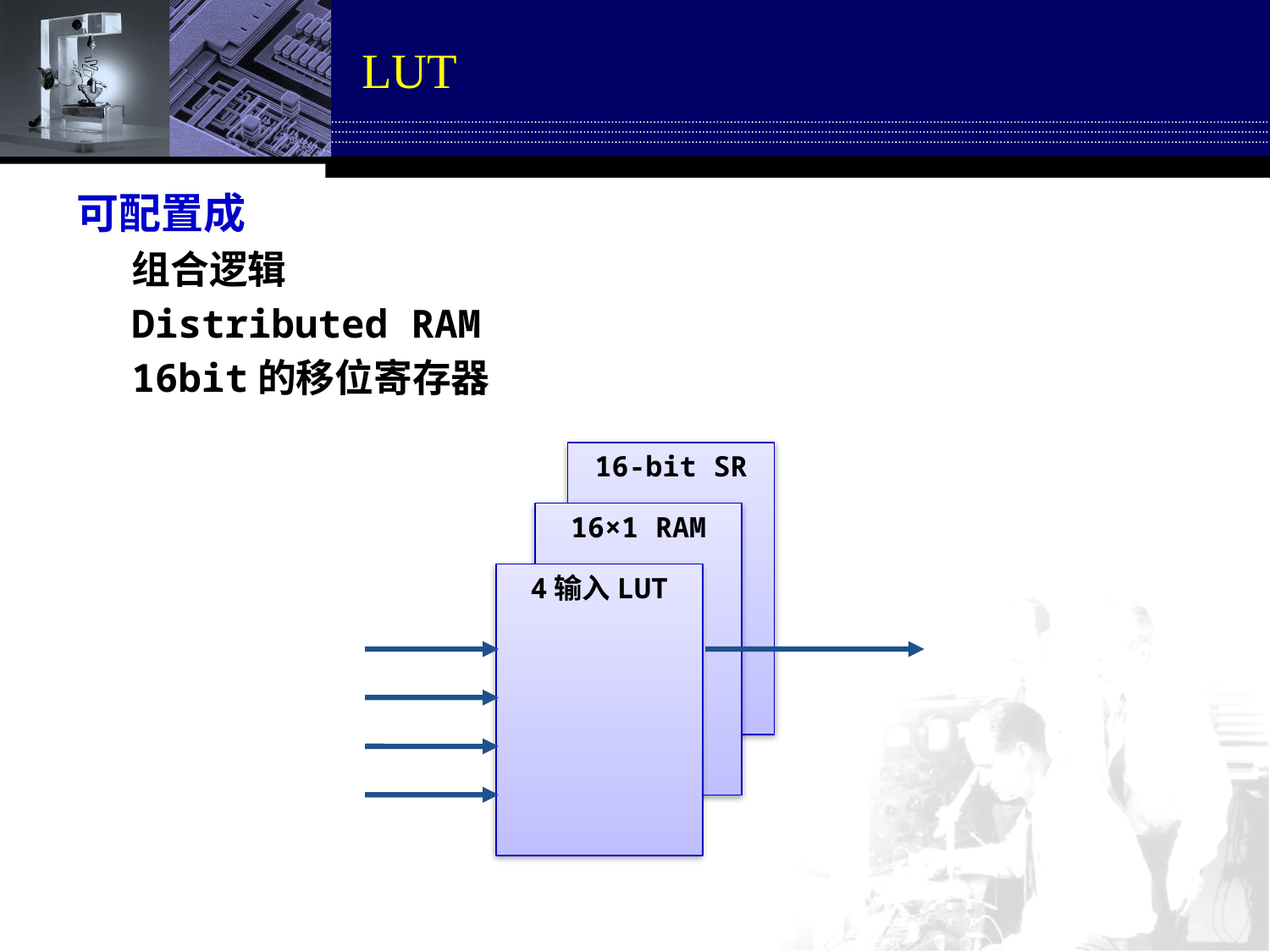

# LUT
可配置成
组合逻辑
Distributed RAM
16bit的移位寄存器

16-bit SR
16×1 RAM
4输入LUT